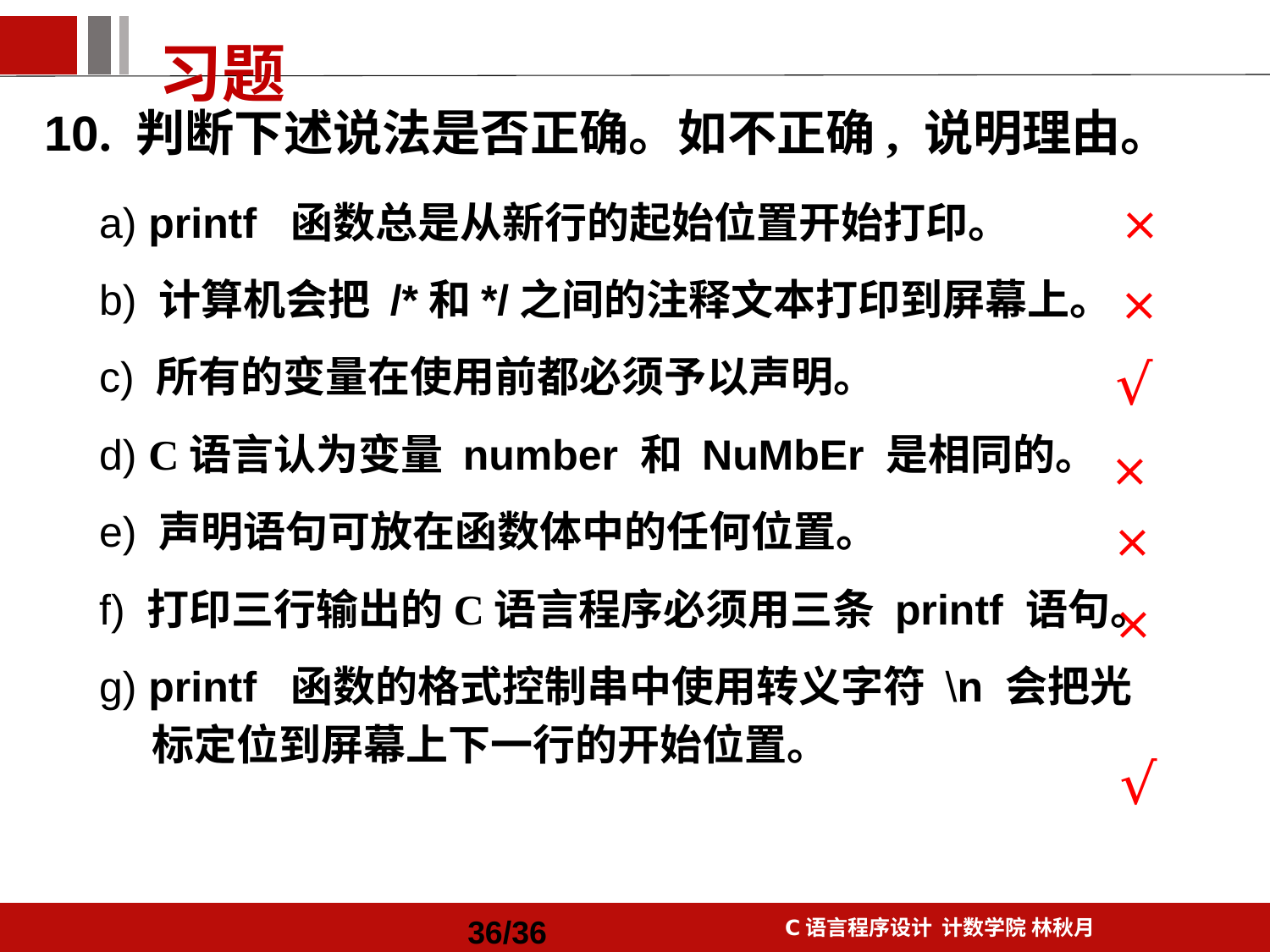

习题
10. 判断下述说法是否正确。如不正确, 说明理由。
a) printf  函数总是从新行的起始位置开始打印。
b) 计算机会把 /*和*/之间的注释文本打印到屏幕上。
c) 所有的变量在使用前都必须予以声明。
d) C语言认为变量 number 和 NuMbEr 是相同的。
e) 声明语句可放在函数体中的任何位置。
f) 打印三行输出的C语言程序必须用三条 printf 语句。
g) printf  函数的格式控制串中使用转义字符 \n 会把光标定位到屏幕上下一行的开始位置。
×
×
√
×
×
×
√